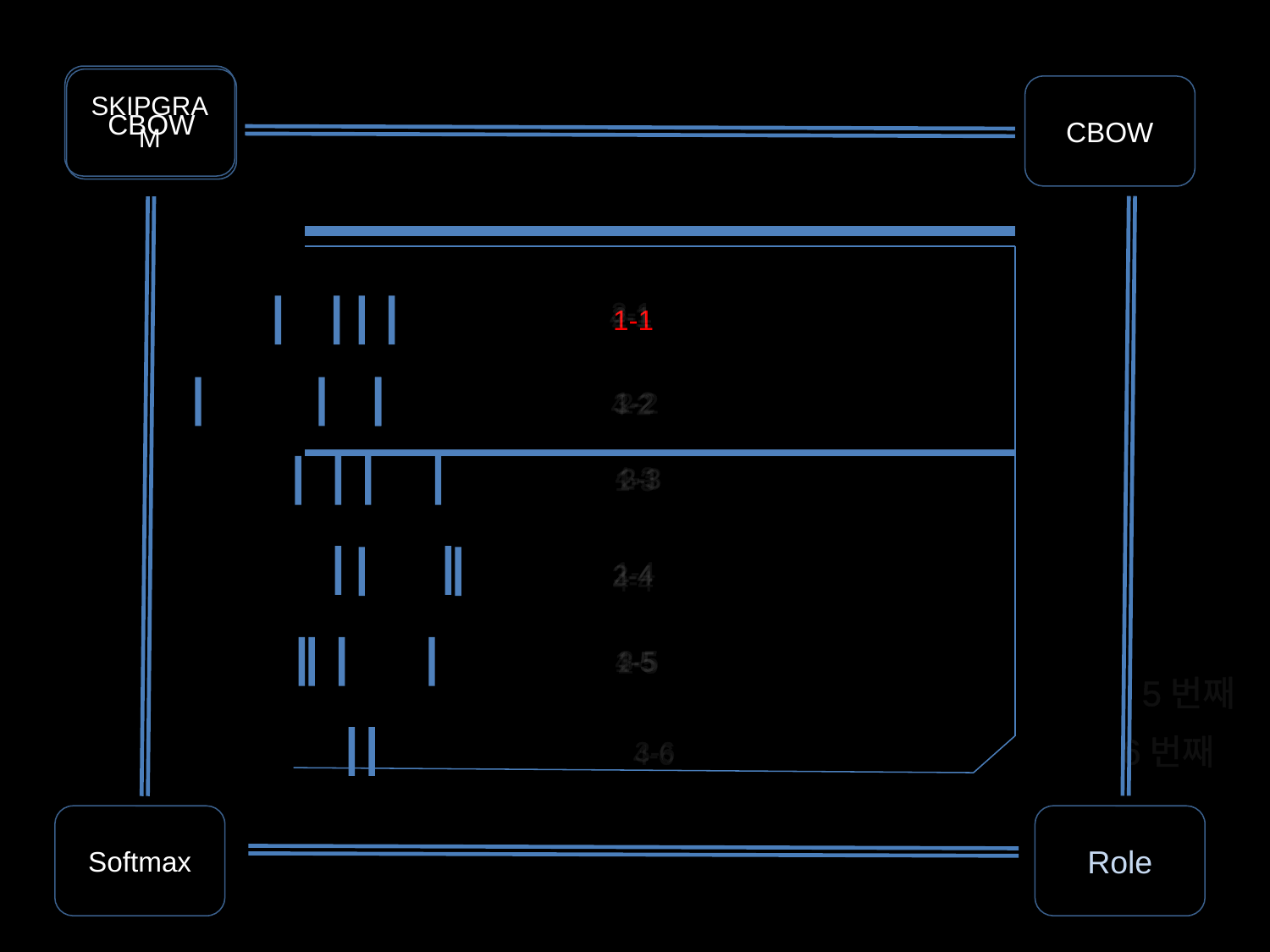

SKIPGRAM
CBOW
CBOW

3-1
4-1
2-1

1-1

1-2
2-2
3-2
4-2

4-3
3-3
2-3

1-3

1-4
3-4
2-4
4-4
3-5
4-5

1-5
2-5
5번째
6번째

3-6
4-6
Softmax

Role